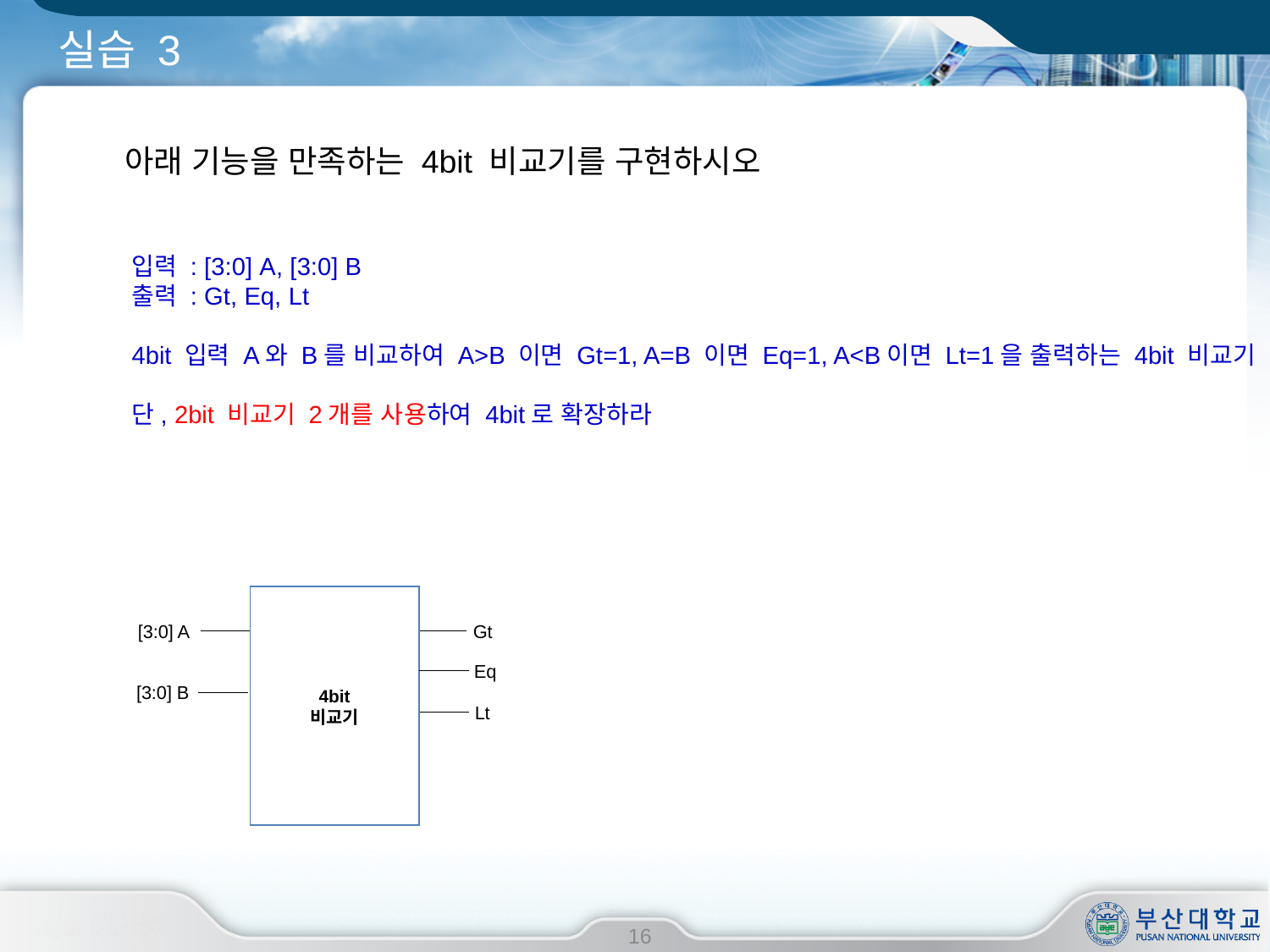

# 실습 3
아래 기능을 만족하는 4bit 비교기를 구현하시오
입력 : [3:0] A, [3:0] B
출력 : Gt, Eq, Lt

4bit 입력 A와 B를 비교하여 A>B 이면 Gt=1, A=B 이면 Eq=1, A<B이면 Lt=1을 출력하는 4bit 비교기

단, 2bit 비교기 2개를 사용하여 4bit로 확장하라
4bit
비교기
[3:0] A
Gt
Eq
[3:0] B
Lt
16